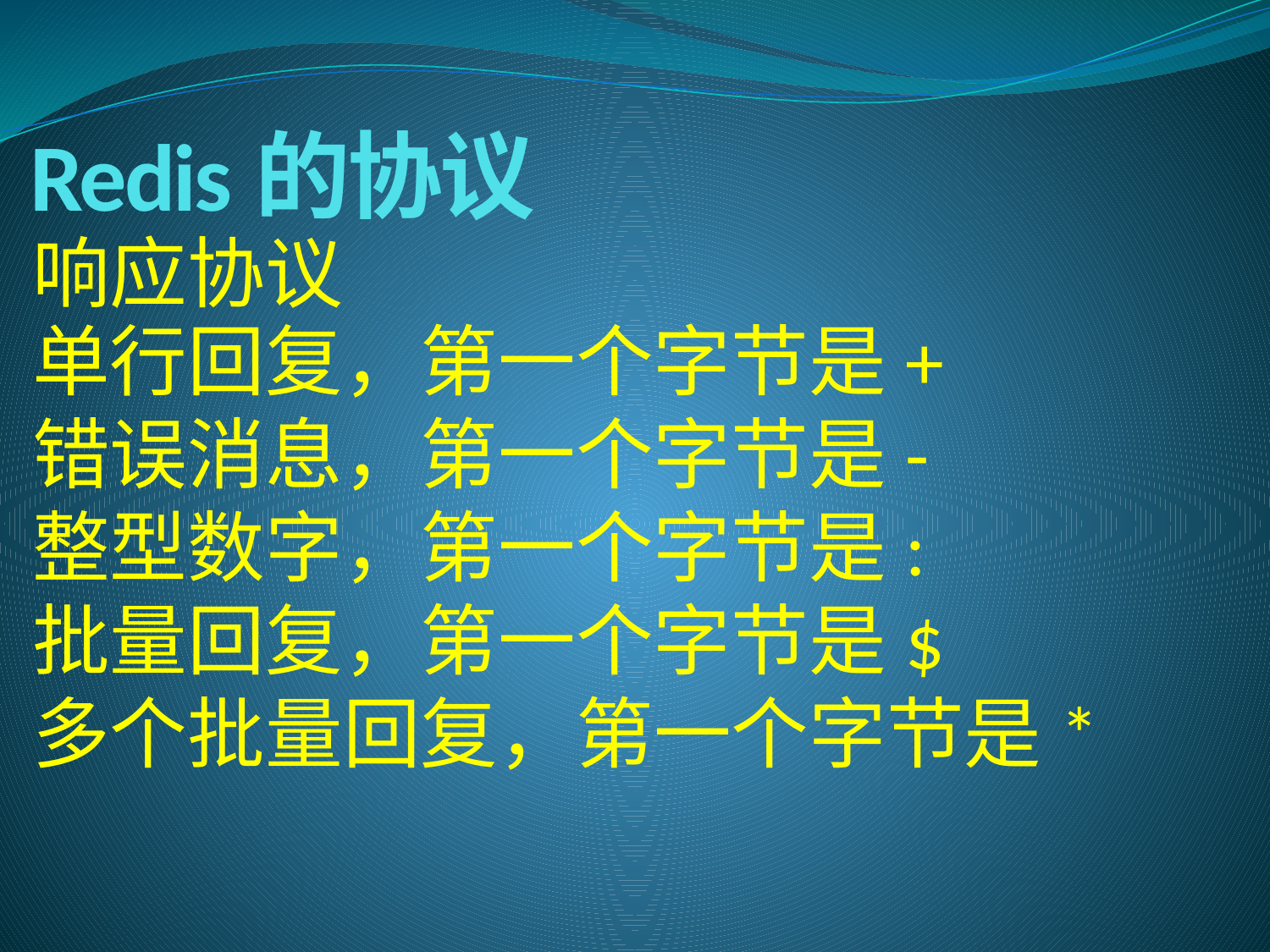

# Redis的协议
响应协议
单行回复，第一个字节是+
错误消息，第一个字节是-
整型数字，第一个字节是:
批量回复，第一个字节是$
多个批量回复，第一个字节是*